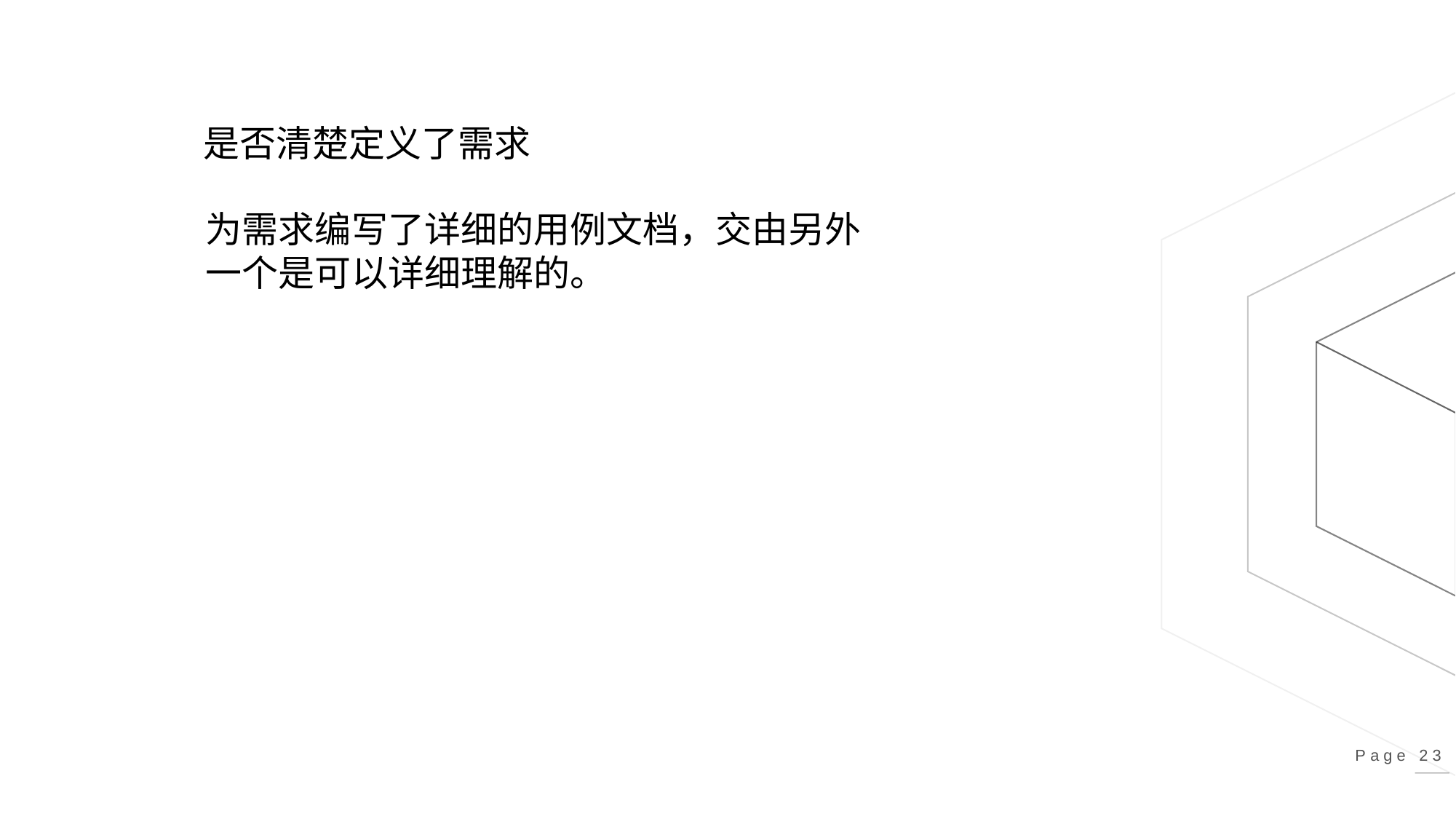

是否清楚定义了需求

为需求编写了详细的用例文档，交由另外一个是可以详细理解的。

Page 23